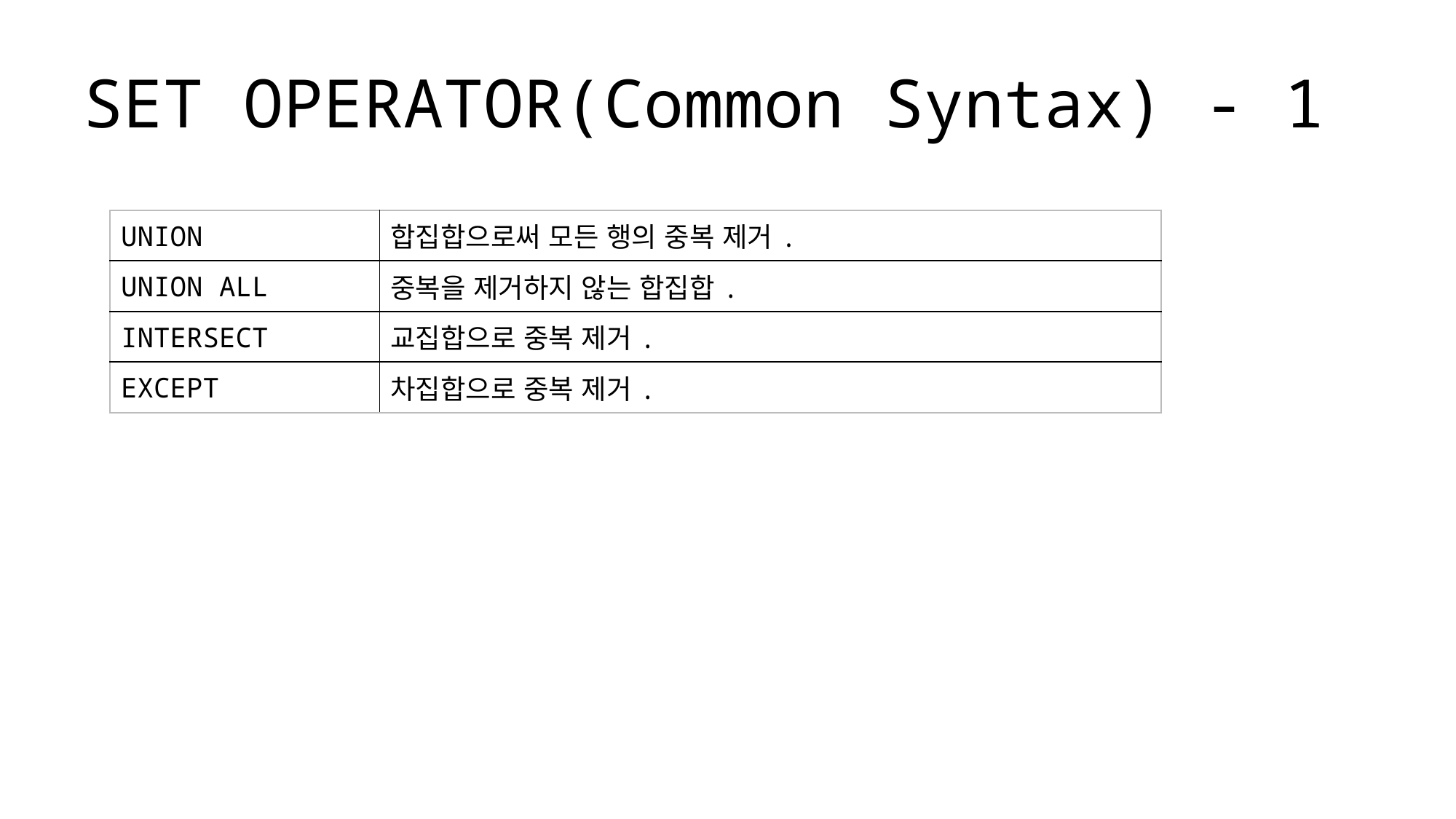

# SET OPERATOR(Common Syntax) - 1
| UNION | 합집합으로써 모든 행의 중복 제거. |
| --- | --- |
| UNION ALL | 중복을 제거하지 않는 합집합. |
| INTERSECT | 교집합으로 중복 제거. |
| EXCEPT | 차집합으로 중복 제거. |